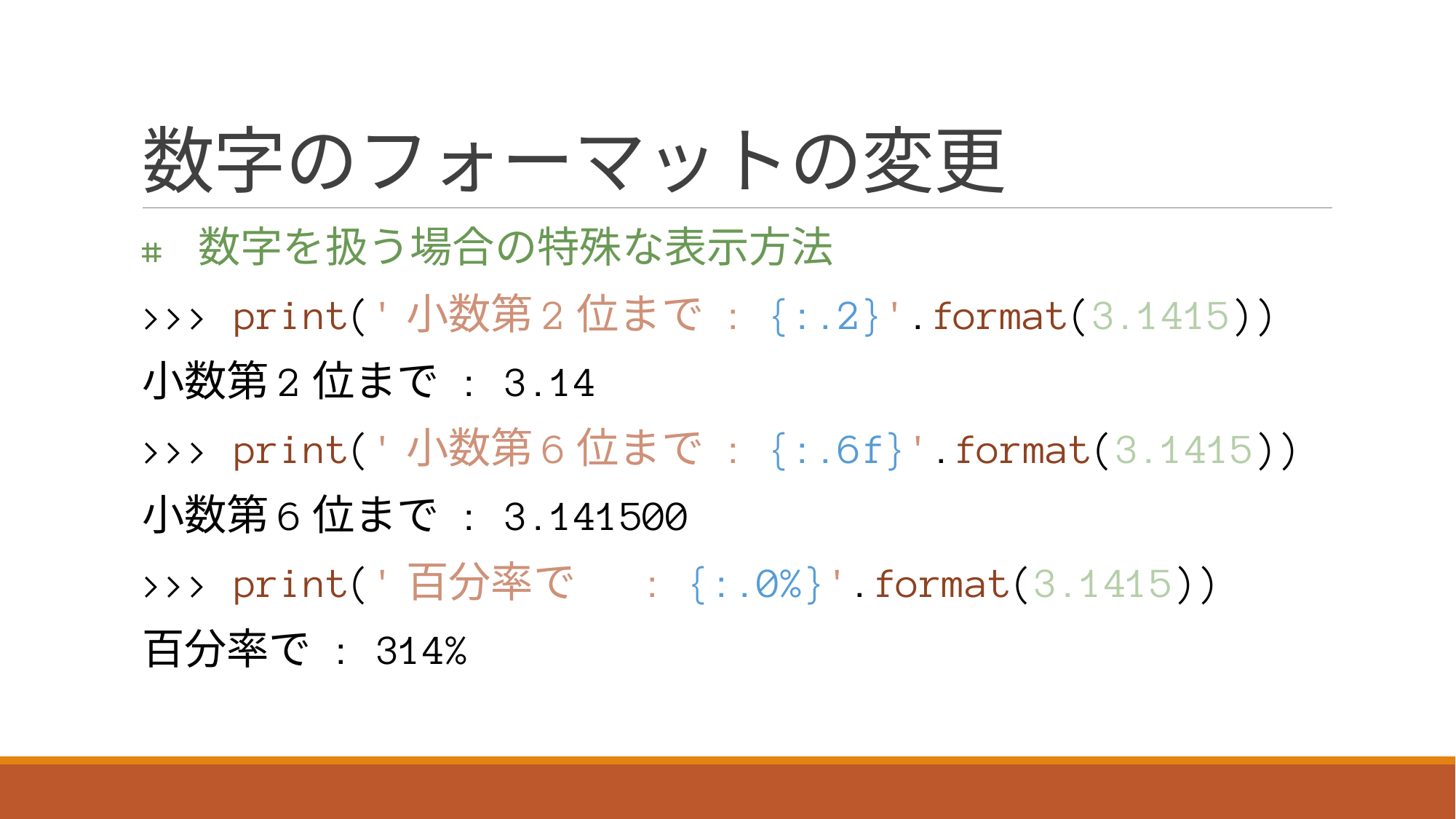

# 数字のフォーマットの変更
# 数字を扱う場合の特殊な表示方法
>>> print('小数第2位まで : {:.2}'.format(3.1415))
小数第2位まで : 3.14
>>> print('小数第6位まで : {:.6f}'.format(3.1415))
小数第6位まで : 3.141500
>>> print('百分率で      : {:.0%}'.format(3.1415))
百分率で : 314%